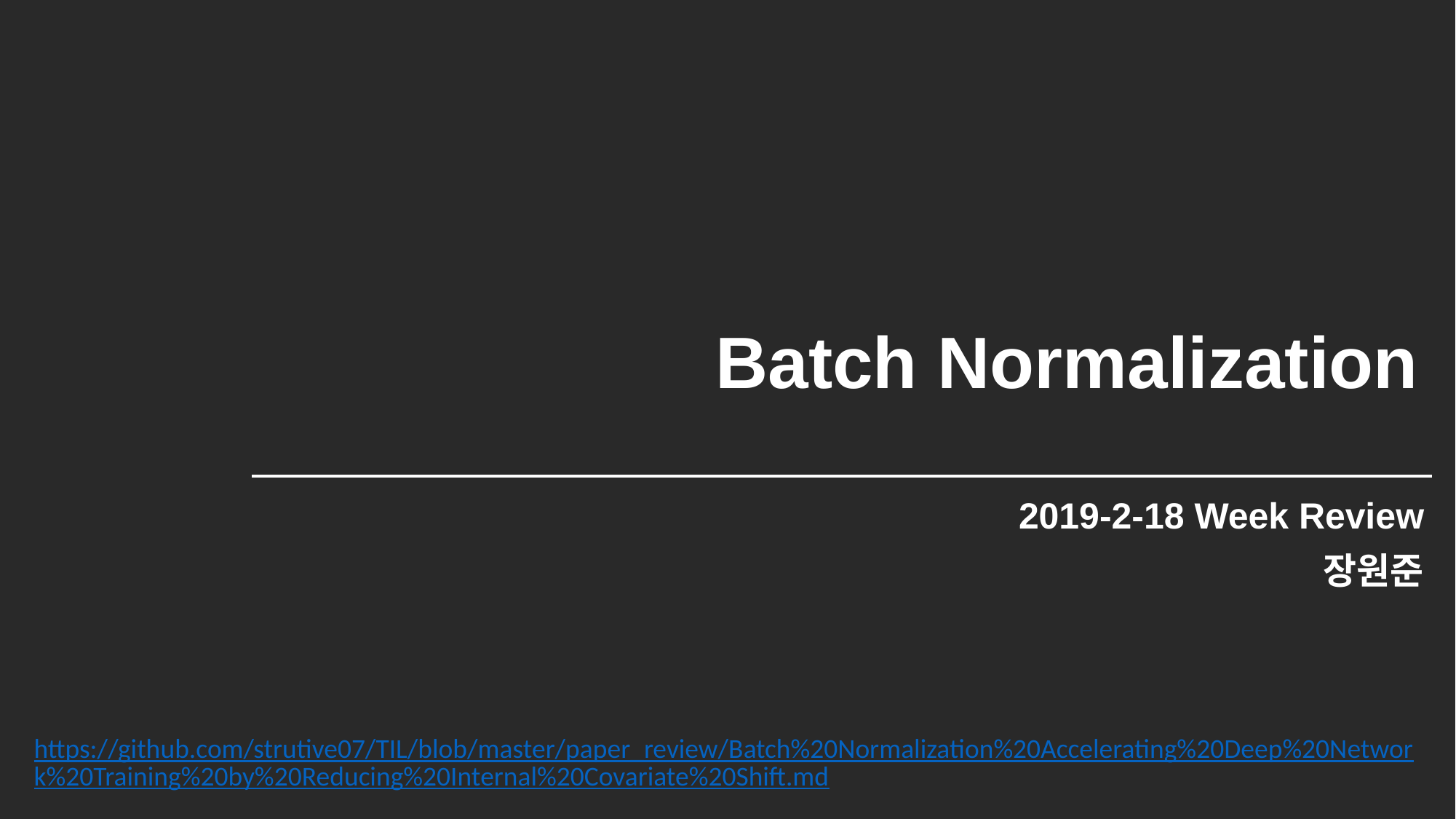

Batch Normalization
2019-2-18 Week Review
장원준
https://github.com/strutive07/TIL/blob/master/paper_review/Batch%20Normalization%20Accelerating%20Deep%20Network%20Training%20by%20Reducing%20Internal%20Covariate%20Shift.md